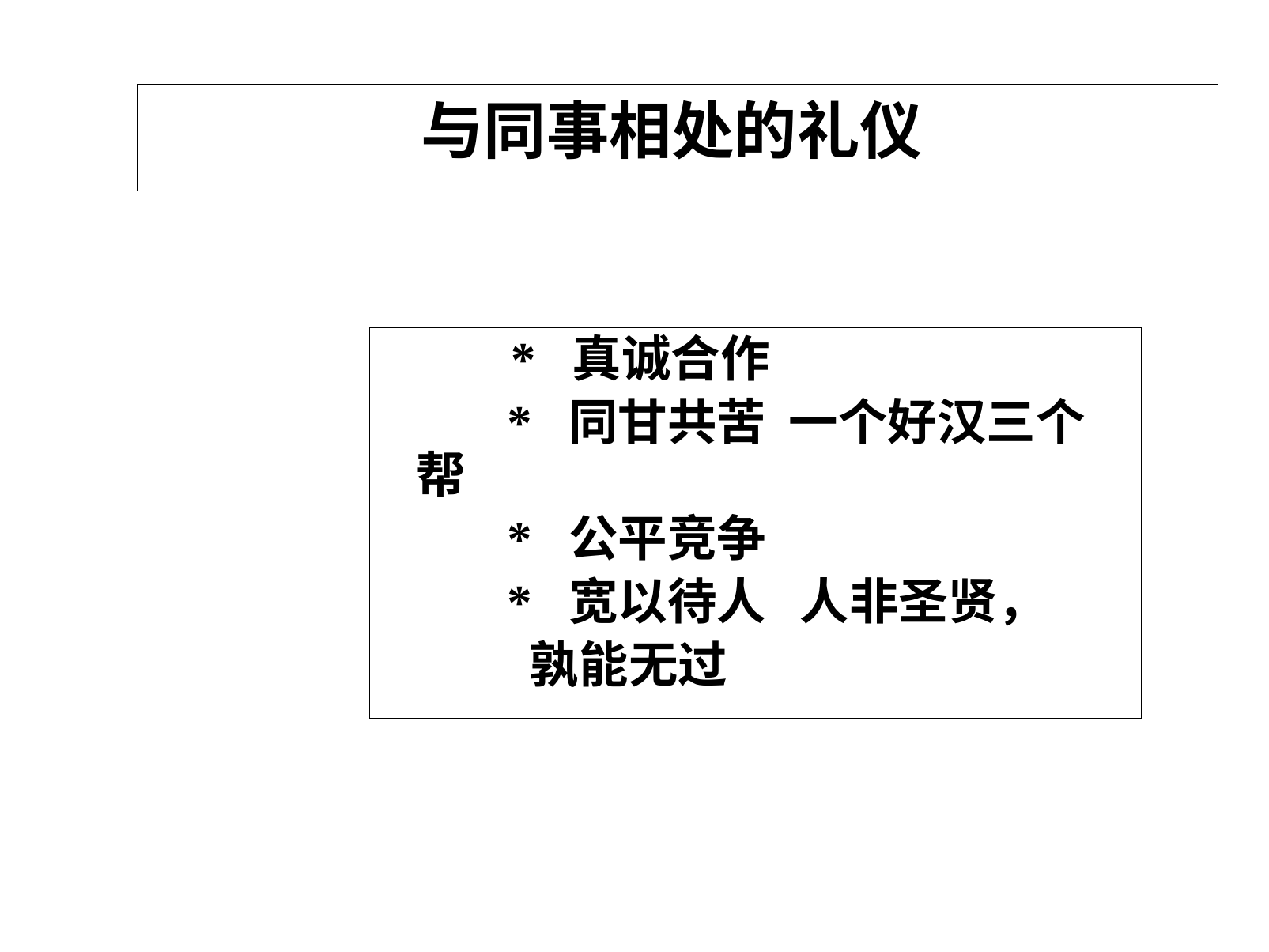

# 与同事相处的礼仪
            *  真诚合作
          *  同甘共苦  一个好汉三个帮
          *  公平竞争
          *  宽以待人   人非圣贤，
            孰能无过